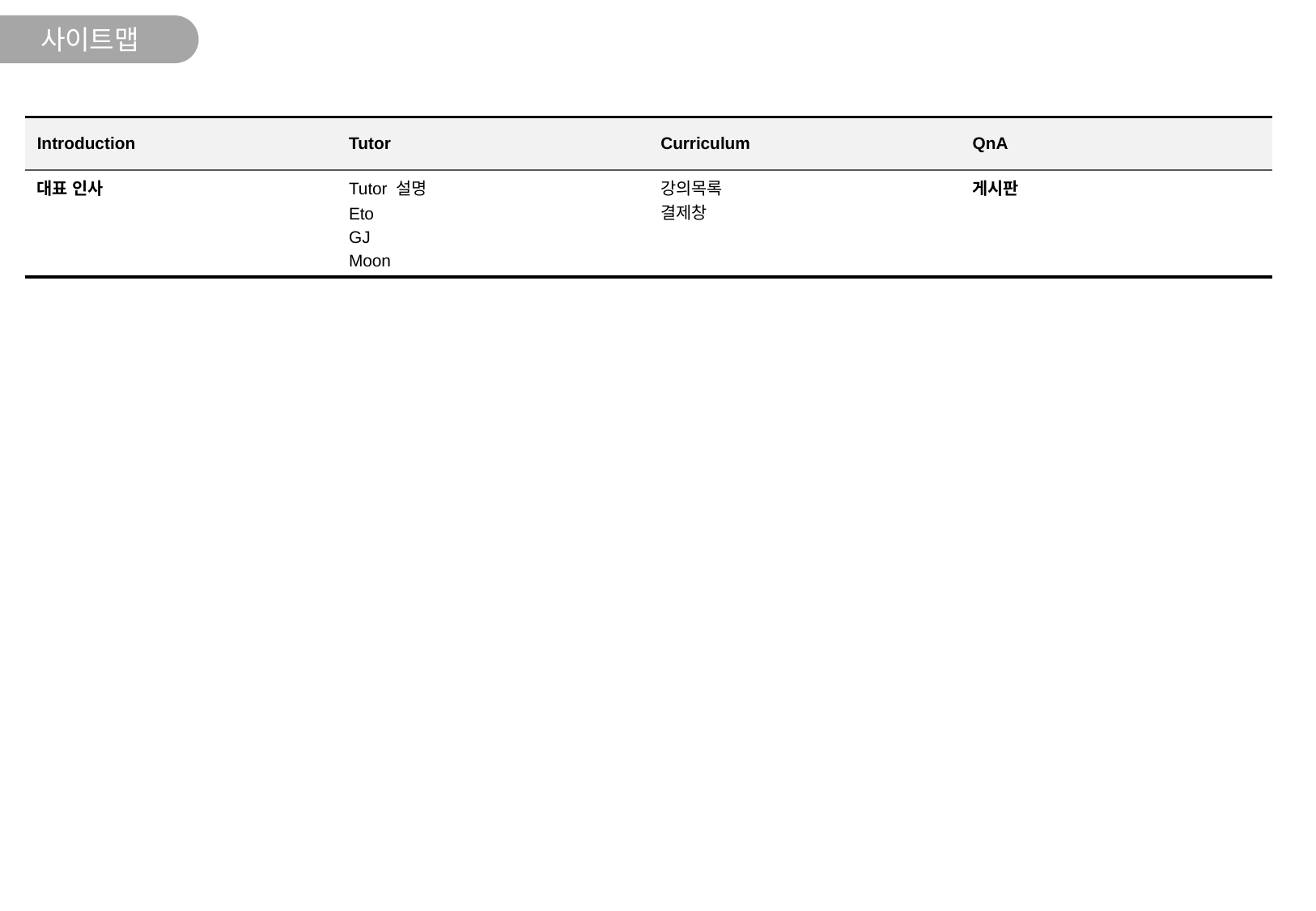

사이트맵
| Introduction | Tutor | Curriculum | QnA |
| --- | --- | --- | --- |
| 대표 인사 | Tutor 설명 Eto GJ Moon | 강의목록 결제창 | 게시판 |